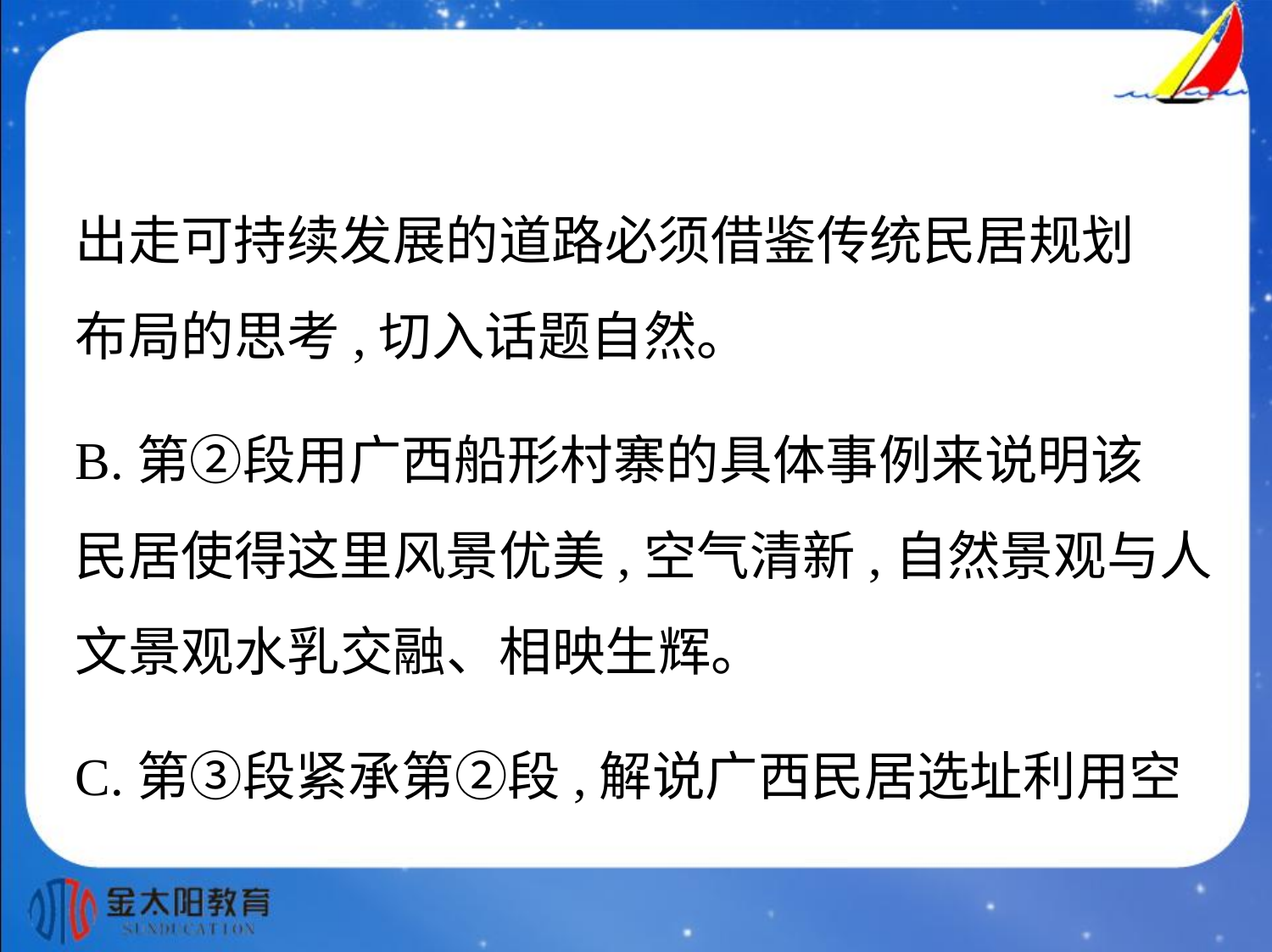

出走可持续发展的道路必须借鉴传统民居规划
布局的思考,切入话题自然。
B.第②段用广西船形村寨的具体事例来说明该
民居使得这里风景优美,空气清新,自然景观与人
文景观水乳交融、相映生辉。
C.第③段紧承第②段,解说广西民居选址利用空